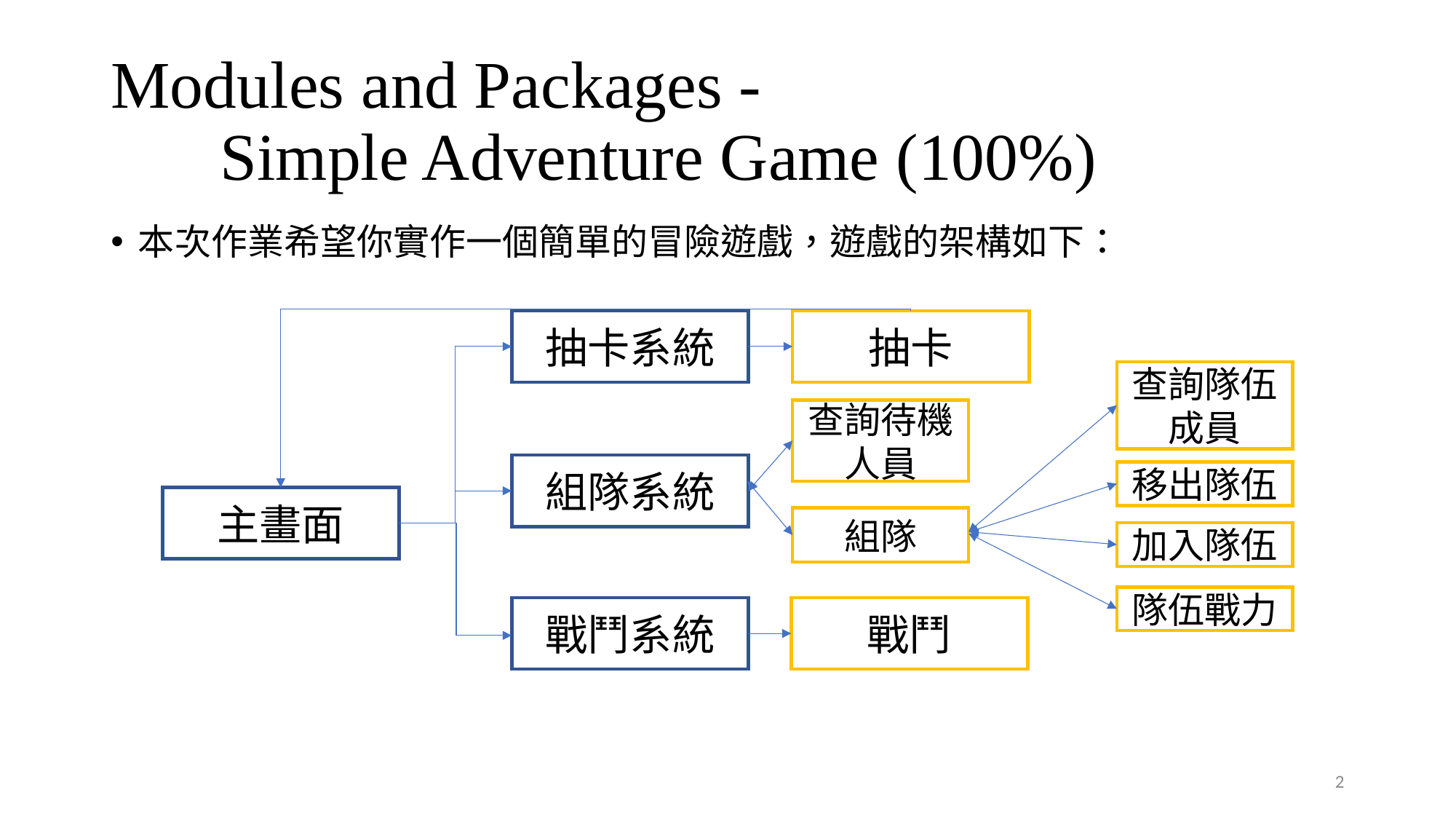

# Modules and Packages - Simple Adventure Game (100%)
本次作業希望你實作一個簡單的冒險遊戲，遊戲的架構如下：
抽卡系統
抽卡
查詢待機人員
組隊系統
主畫面
組隊
戰鬥
戰鬥系統
查詢隊伍成員
移出隊伍
加入隊伍
隊伍戰力
2